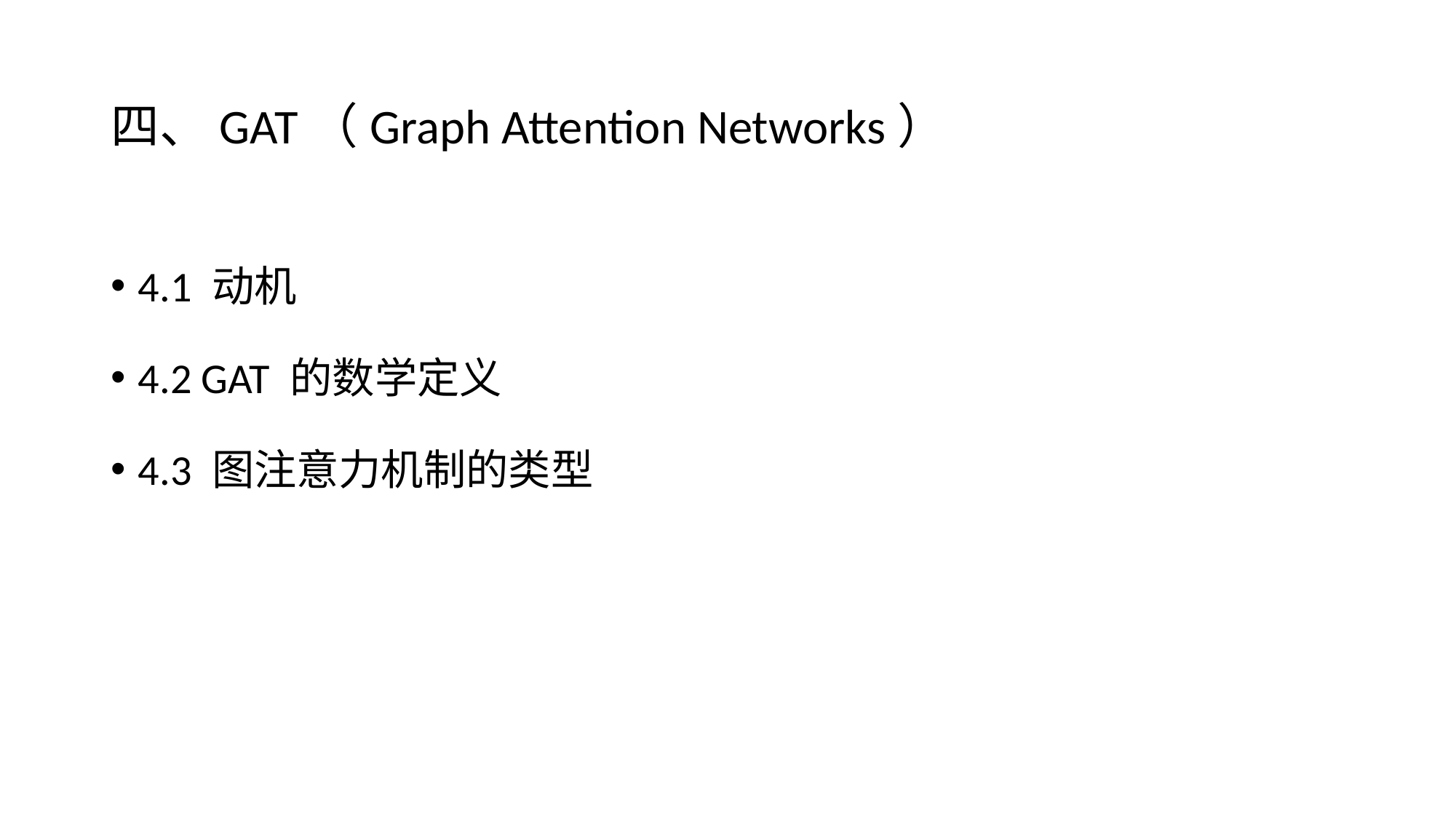

# 四、GAT（Graph Attention Networks）
4.1 动机
4.2 GAT 的数学定义
4.3 图注意力机制的类型